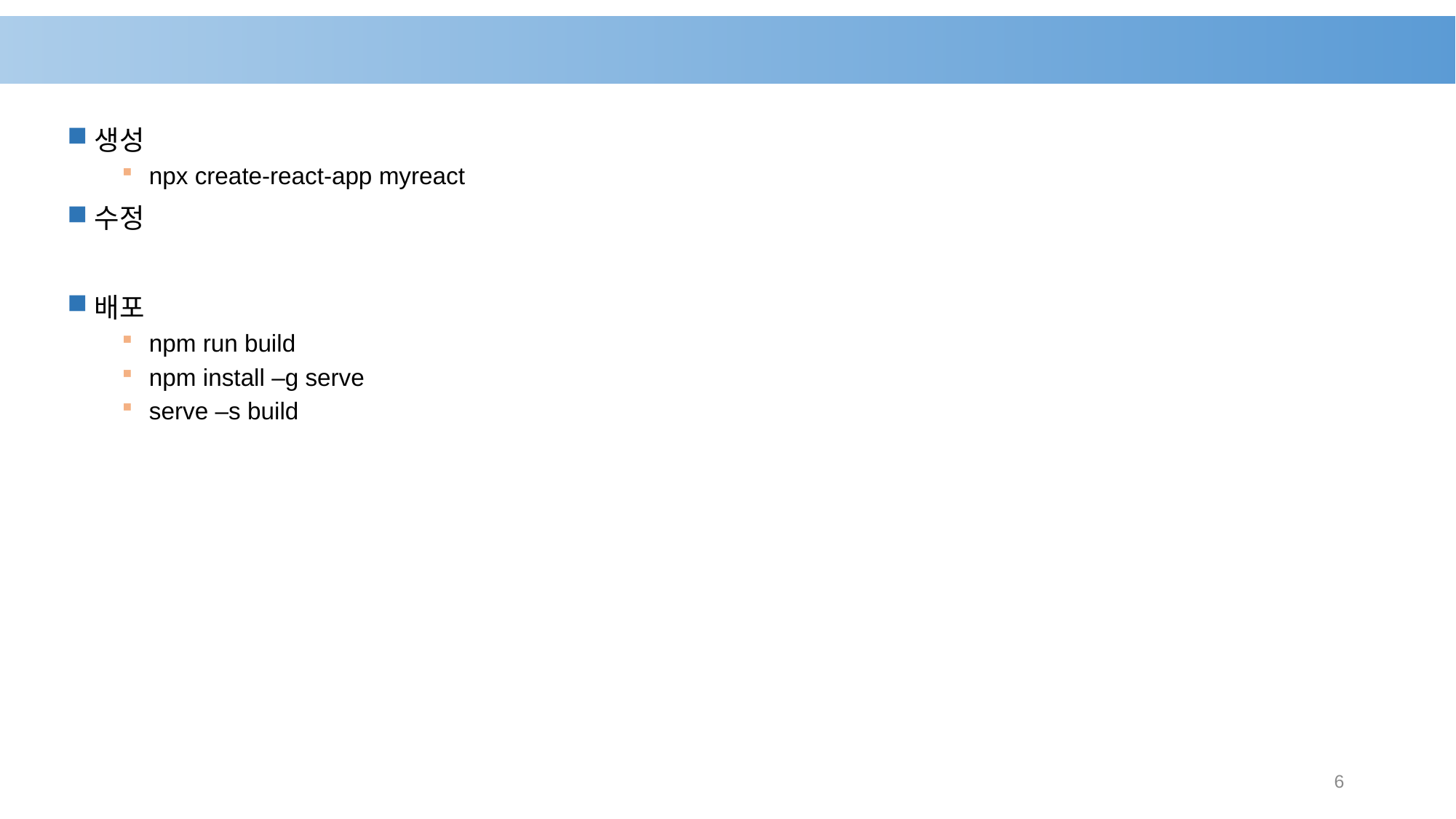

#
생성
npx create-react-app myreact
수정

배포
npm run build
npm install –g serve
serve –s build
6